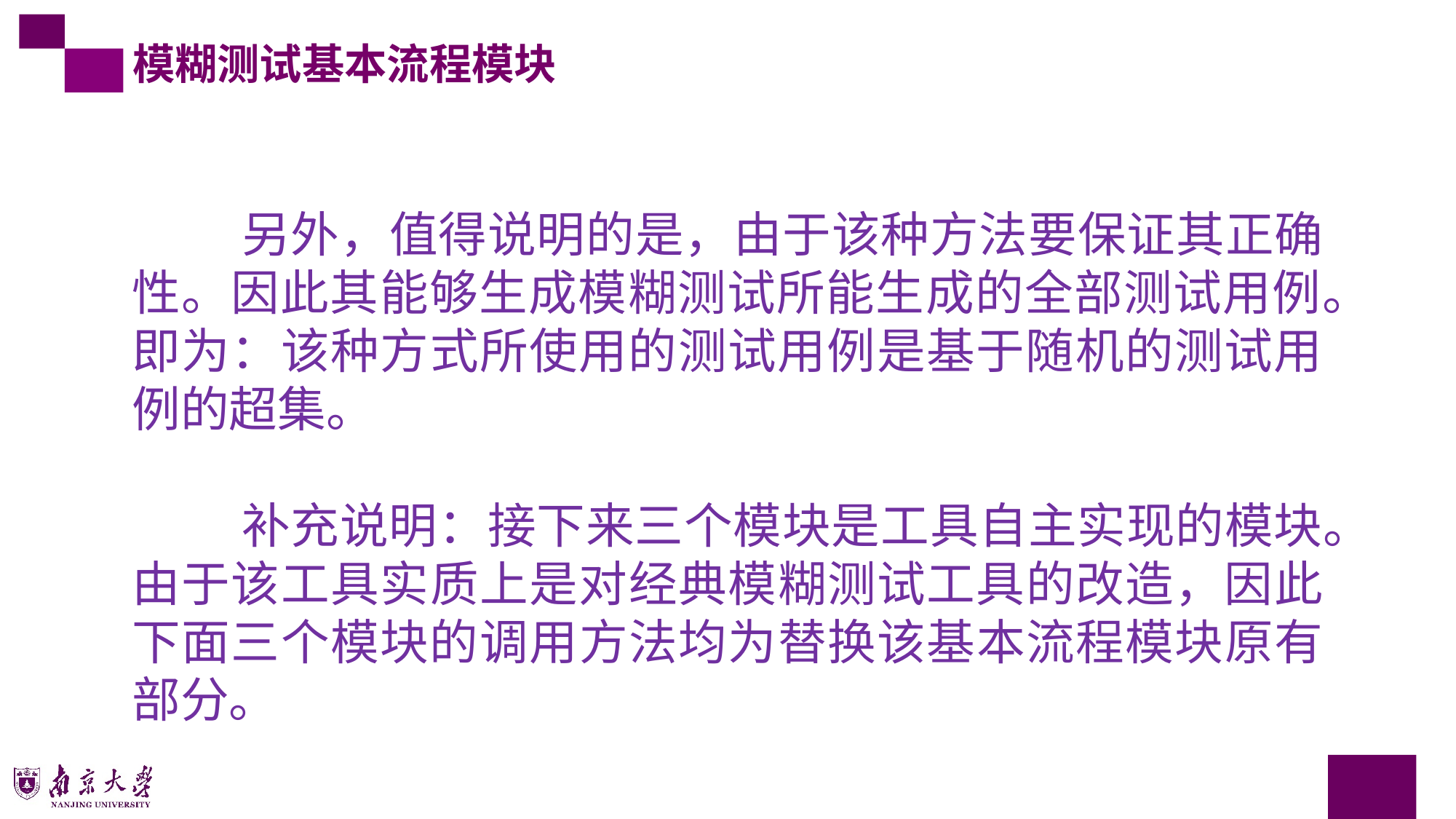

模糊测试基本流程模块
	另外，值得说明的是，由于该种方法要保证其正确性。因此其能够生成模糊测试所能生成的全部测试用例。即为：该种方式所使用的测试用例是基于随机的测试用例的超集。

	补充说明：接下来三个模块是工具自主实现的模块。由于该工具实质上是对经典模糊测试工具的改造，因此下面三个模块的调用方法均为替换该基本流程模块原有部分。
15